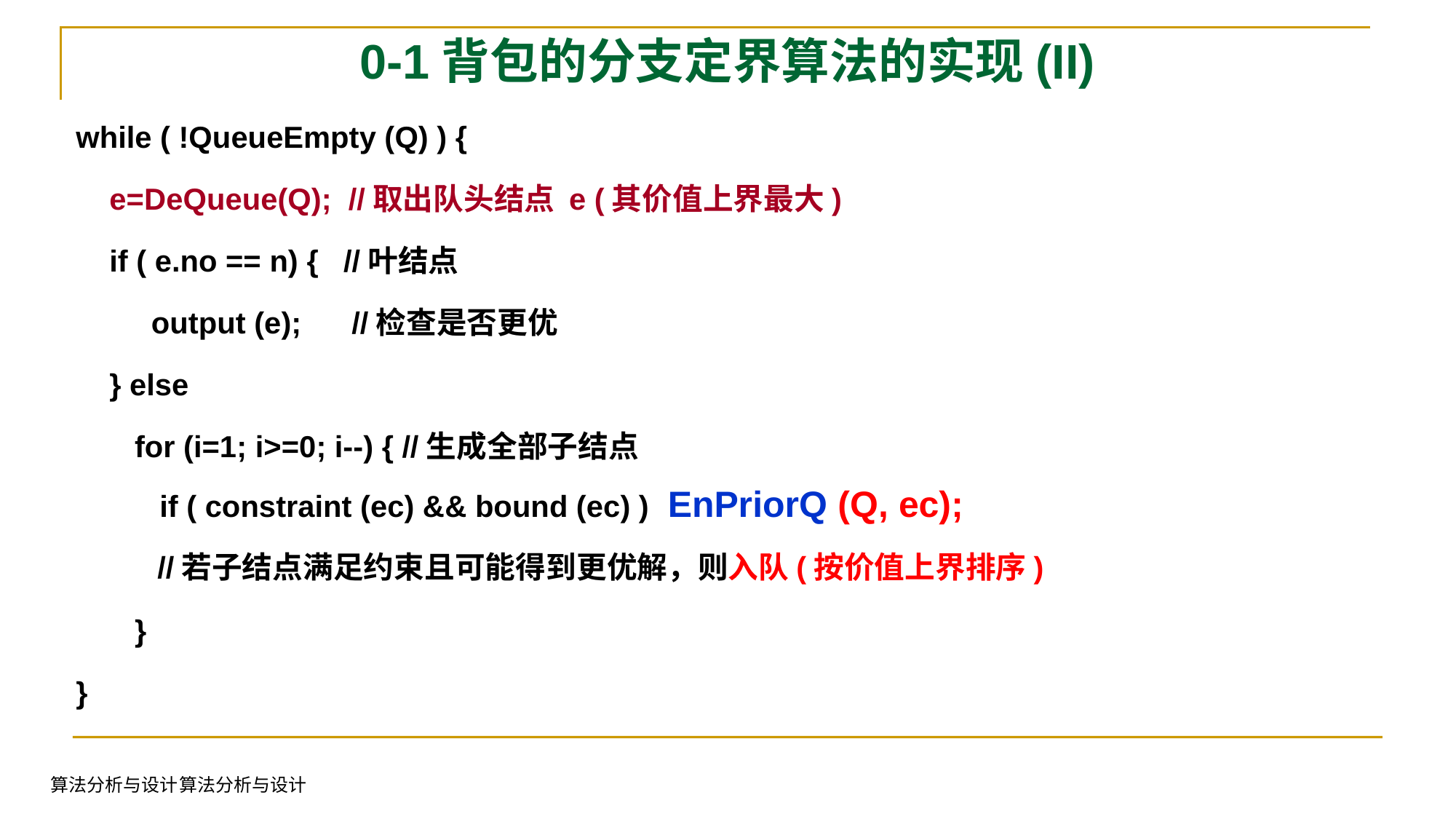

# 0-1背包的分支定界算法的实现(II)
while ( !QueueEmpty (Q) ) {
    e=DeQueue(Q);  //取出队头结点 e (其价值上界最大)
    if ( e.no == n) {   //叶结点
         output (e);      //检查是否更优
    } else
       for (i=1; i>=0; i--) { //生成全部子结点
          if ( constraint (ec) && bound (ec) )  EnPriorQ (Q, ec);
        //若子结点满足约束且可能得到更优解，则入队(按价值上界排序)
       }
}
算法分析与设计
算法分析与设计